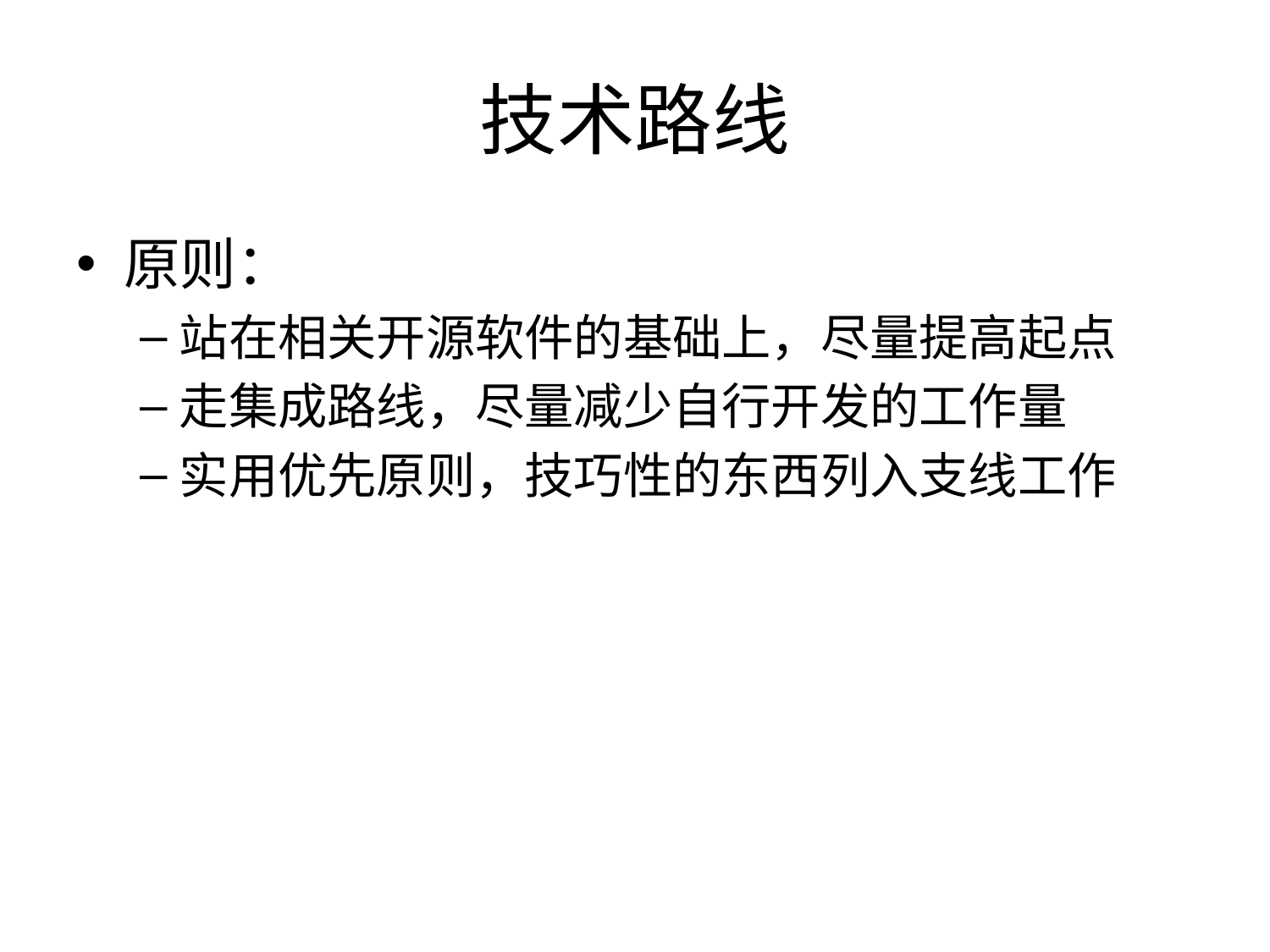

# 技术路线
原则：
站在相关开源软件的基础上，尽量提高起点
走集成路线，尽量减少自行开发的工作量
实用优先原则，技巧性的东西列入支线工作